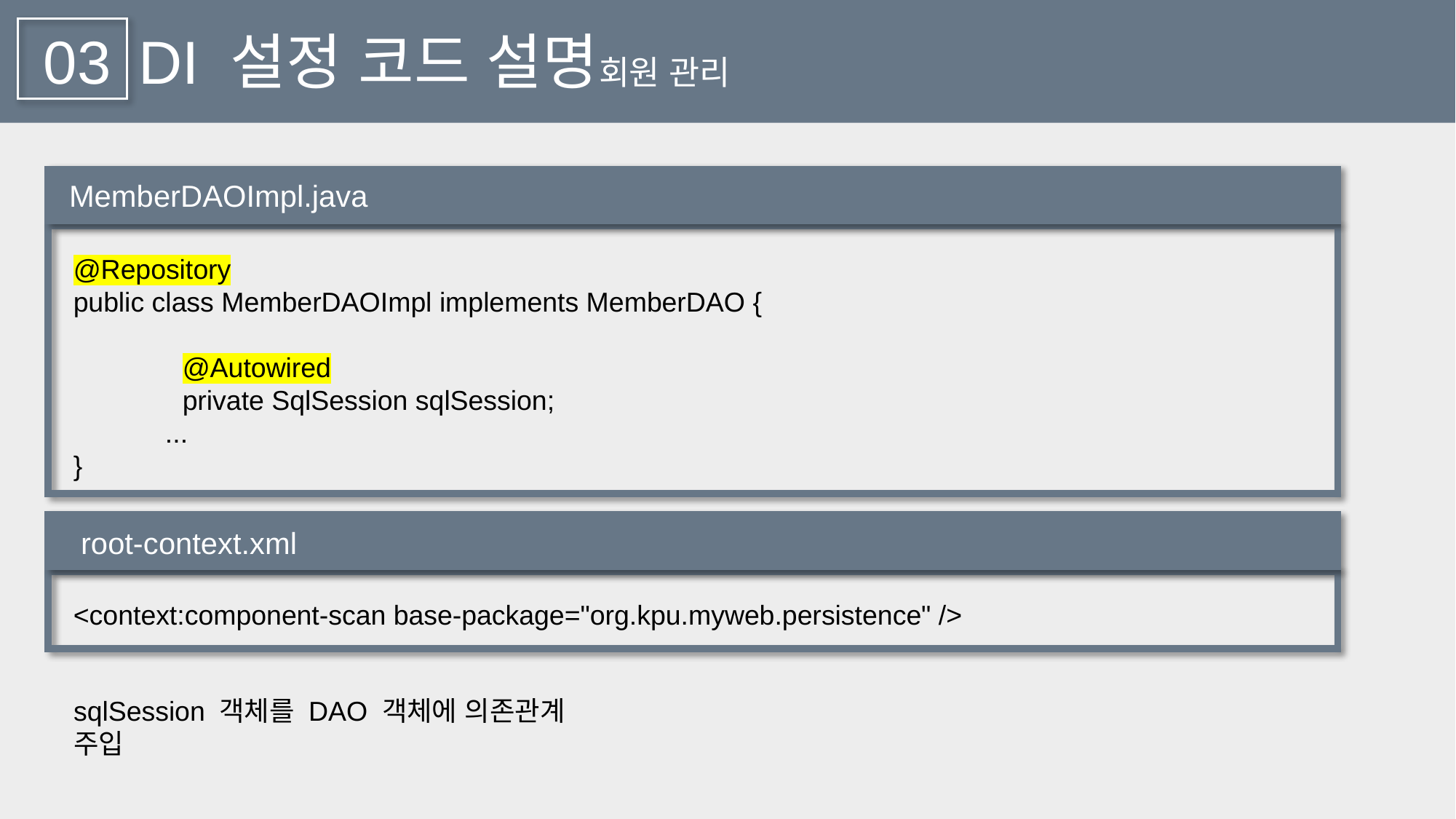

03
DI 설정 코드 설명
회원 관리

@Repository
public class MemberDAOImpl implements MemberDAO {

	@Autowired
	private SqlSession sqlSession;
            ...
}
MemberDAOImpl.java

<context:component-scan base-package="org.kpu.myweb.persistence" />
root-context.xml
sqlSession 객체를 DAO 객체에 의존관계 주입